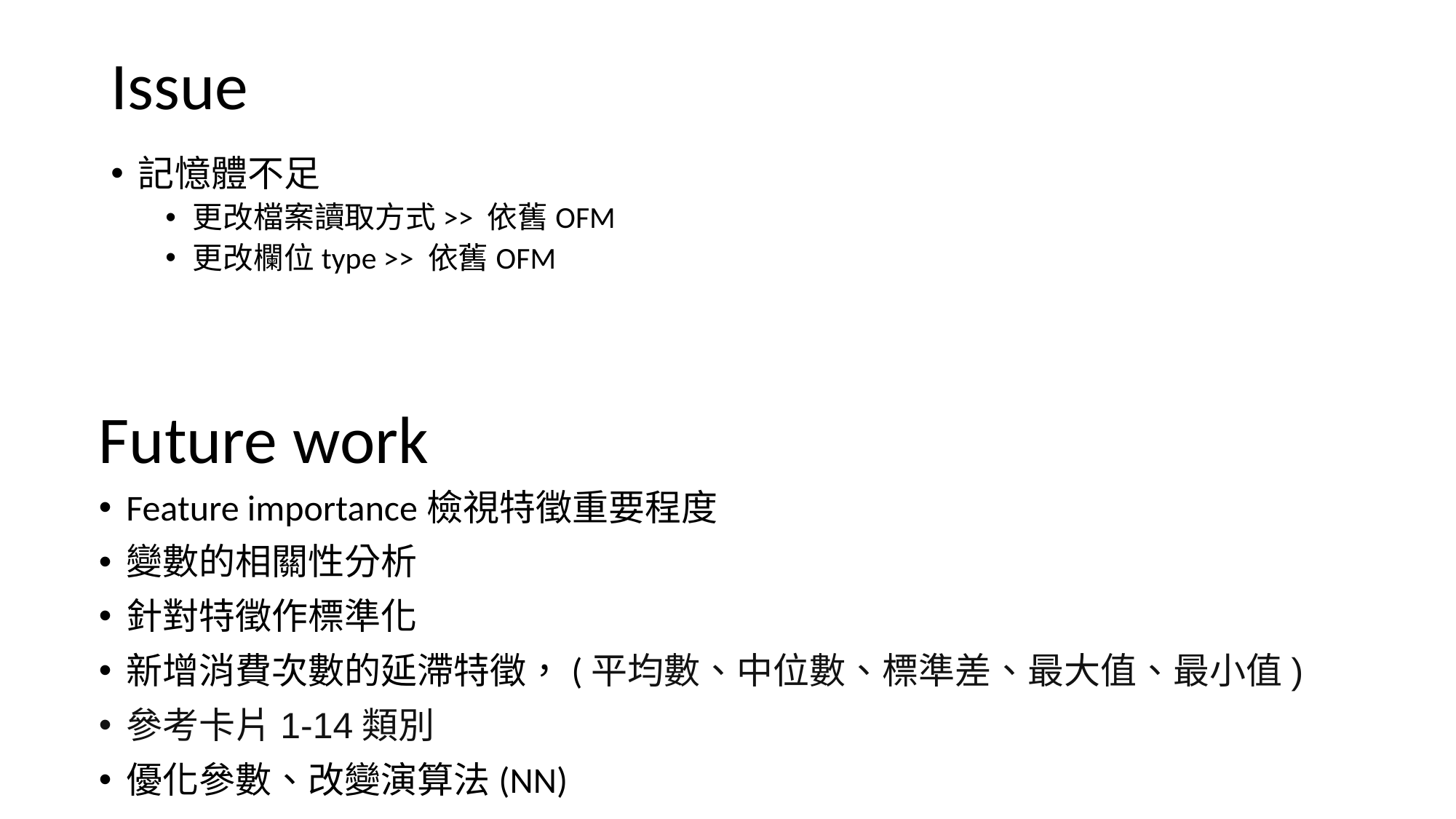

Issue
記憶體不足
更改檔案讀取方式>> 依舊OFM
更改欄位type >> 依舊OFM
# Future work
Feature importance檢視特徵重要程度
變數的相關性分析
針對特徵作標準化
新增消費次數的延滯特徵，(平均數、中位數、標準差、最大值、最小值)
參考卡片1-14類別
優化參數、改變演算法(NN)